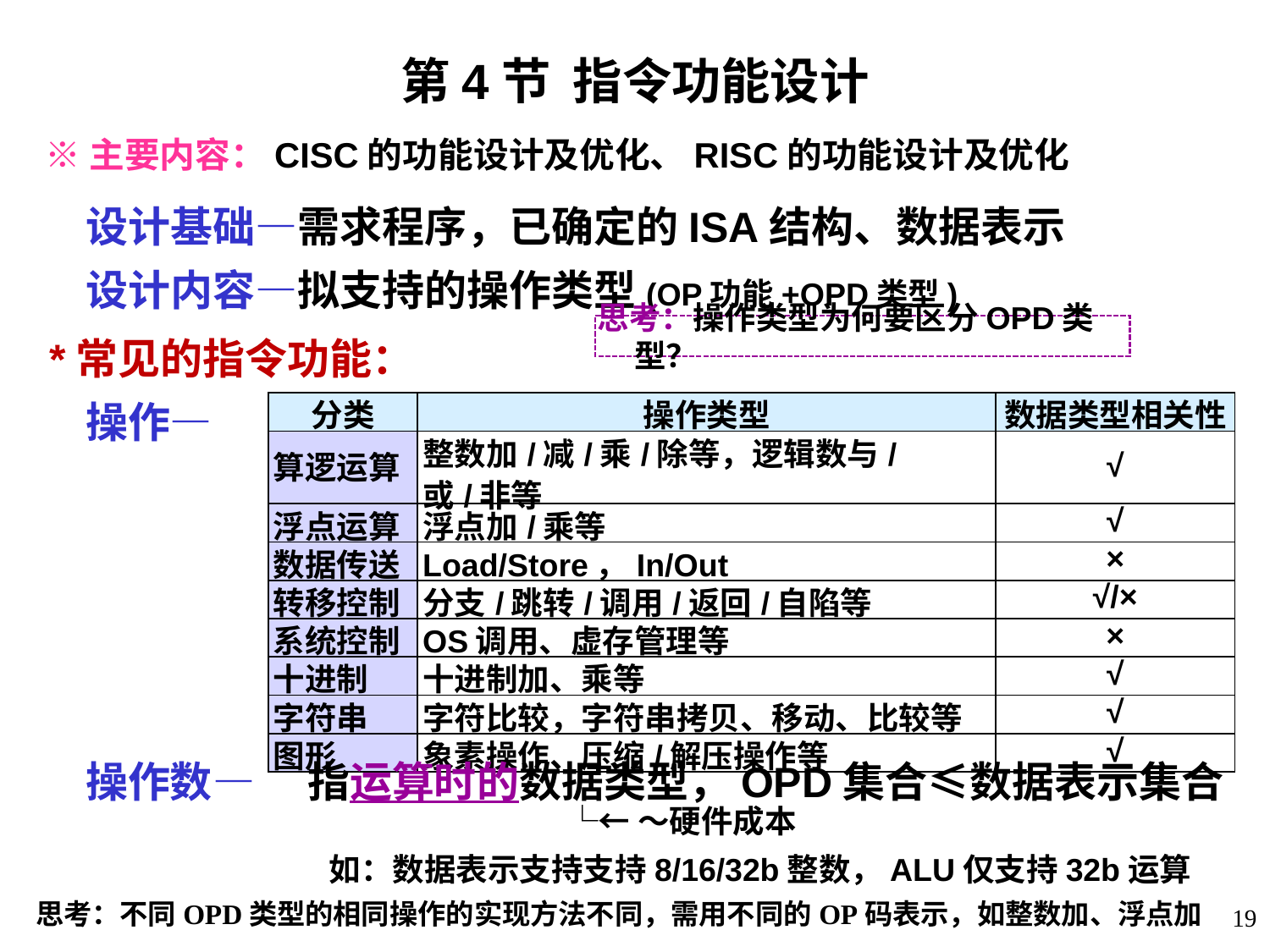

第4节  指令功能设计
 ※主要内容：CISC的功能设计及优化、RISC的功能设计及优化
    设计基础—需求程序，已确定的ISA结构、数据表示
    设计内容—拟支持的操作类型(OP功能+OPD类型)
 *常见的指令功能：
    操作—

    操作数—
思考：操作类型为何要区分OPD类型？
| 分类 | 操作类型 | 数据类型相关性 |
| --- | --- | --- |
| 算逻运算 | 整数加/减/乘/除等，逻辑数与/或/非等 | √ |
| 浮点运算 | 浮点加/乘等 | √ |
| 数据传送 | Load/Store，In/Out | × |
| 转移控制 | 分支/跳转/调用/返回/自陷等 | √/× |
| 系统控制 | OS调用、虚存管理等 | × |
| 十进制 | 十进制加、乘等 | √ |
| 字符串 | 字符比较，字符串拷贝、移动、比较等 | √ |
| 图形 | 象素操作、压缩/解压操作等 | √ |
指运算时的数据类型，OPD集合≤数据表示集合
                                    └←～硬件成本
  如：数据表示支持支持8/16/32b整数，ALU仅支持32b运算
思考：不同OPD类型的相同操作的实现方法不同，需用不同的OP码表示，如整数加、浮点加
.
19